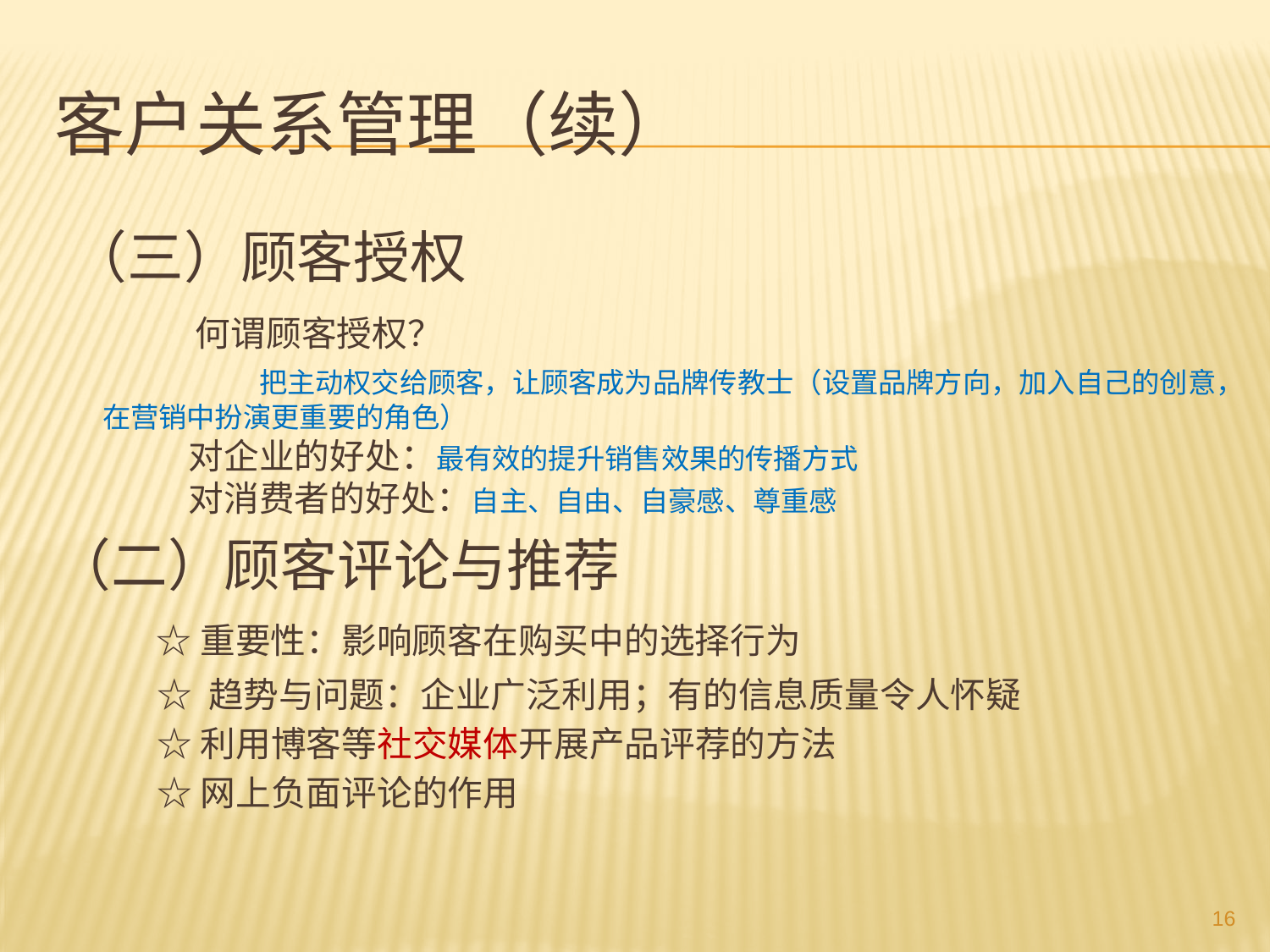

# 客户关系管理（续）
 （三）顾客授权
          何谓顾客授权？
                         把主动权交给顾客，让顾客成为品牌传教士（设置品牌方向，加入自己的创意，在营销中扮演更重要的角色）
                对企业的好处：最有效的提升销售效果的传播方式
                对消费者的好处：自主、自由、自豪感、尊重感
（二）顾客评论与推荐
        ☆重要性：影响顾客在购买中的选择行为
             ☆ 趋势与问题：企业广泛利用；有的信息质量令人怀疑
             ☆利用博客等社交媒体开展产品评荐的方法
             ☆网上负面评论的作用

16